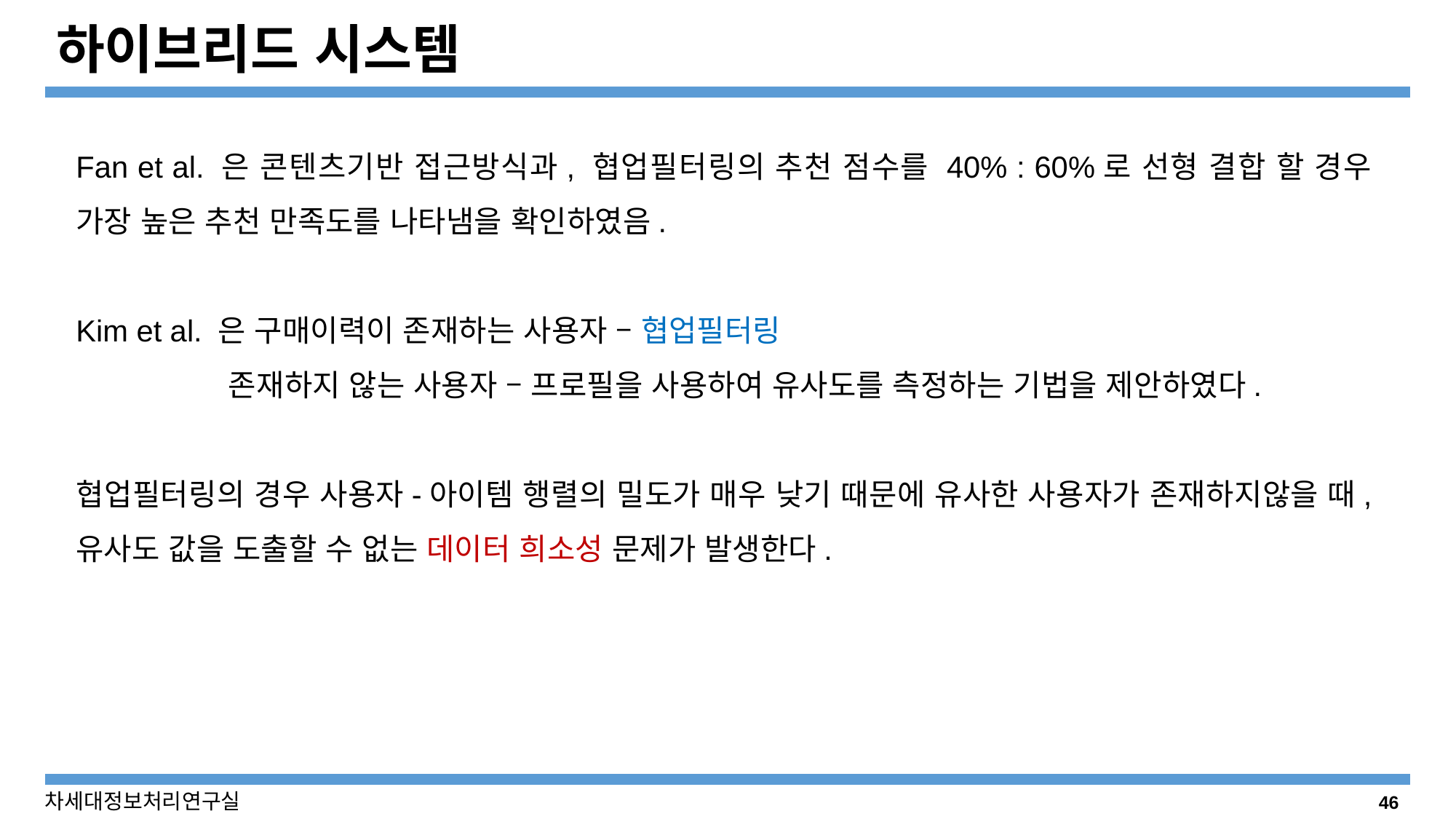

# 하이브리드 시스템
Fan et al. 은 콘텐츠기반 접근방식과, 협업필터링의 추천 점수를 40% : 60%로 선형 결합 할 경우 가장 높은 추천 만족도를 나타냄을 확인하였음.

Kim et al. 은 구매이력이 존재하는 사용자 – 협업필터링
                 존재하지 않는 사용자 – 프로필을 사용하여 유사도를 측정하는 기법을 제안하였다.

협업필터링의 경우 사용자-아이템 행렬의 밀도가 매우 낮기 때문에 유사한 사용자가 존재하지않을 때, 유사도 값을 도출할 수 없는 데이터 희소성 문제가 발생한다.
46